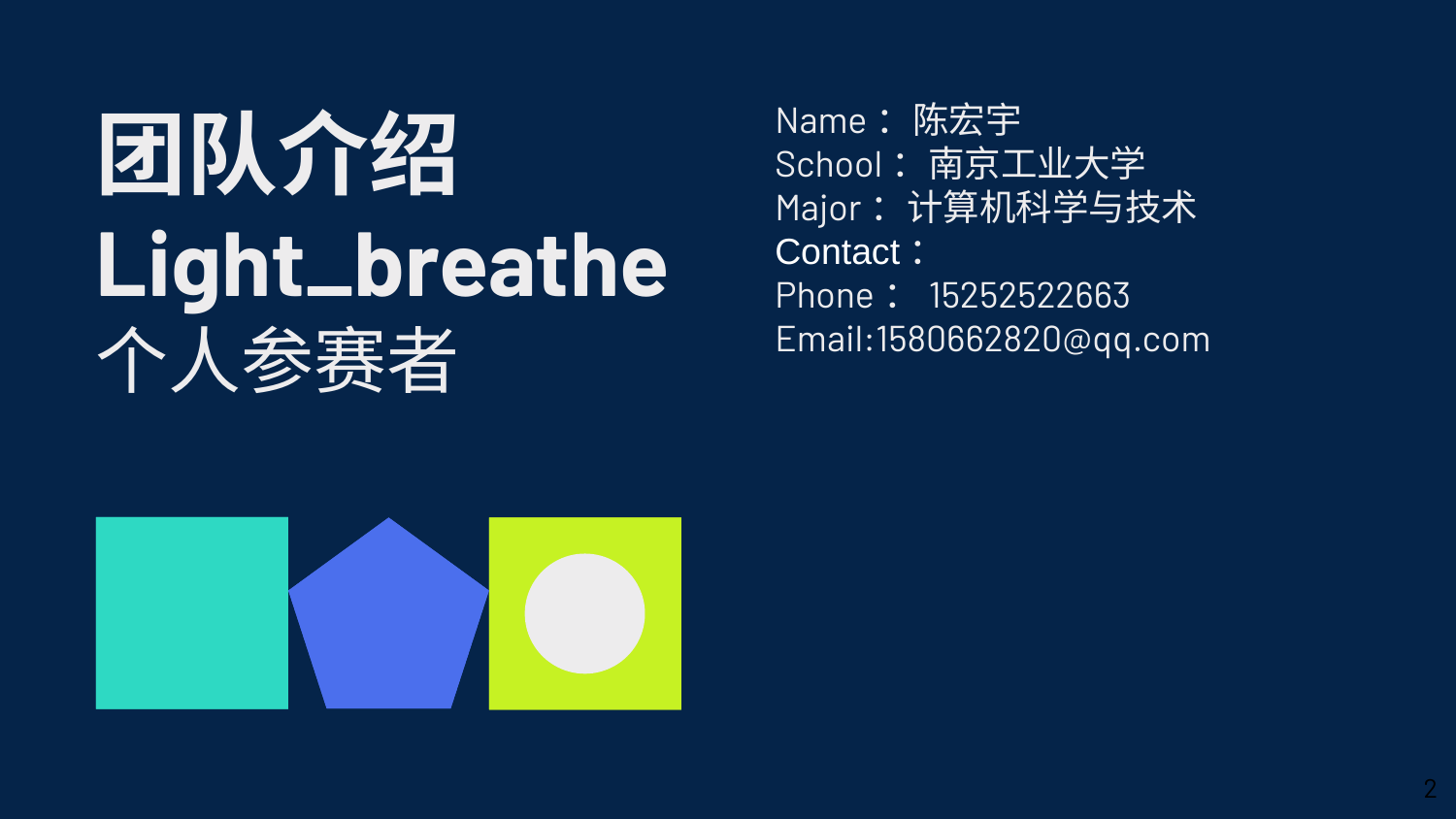

团队介绍
Light_breathe
个人参赛者
Name：陈宏宇
School：南京工业大学
Major：计算机科学与技术
Contact：
Phone：15252522663
Email:1580662820@qq.com

2